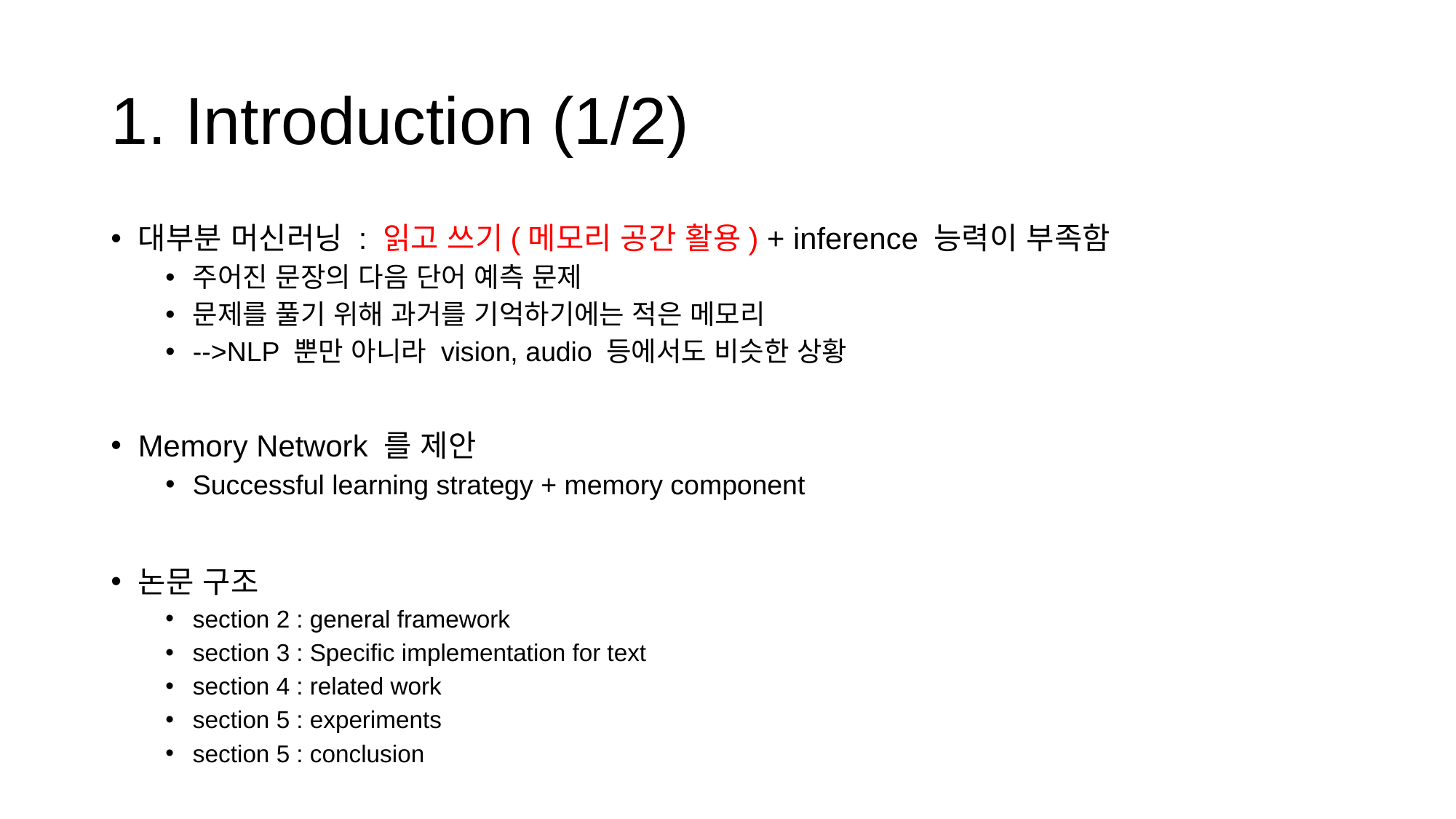

# 1. Introduction (1/2)
대부분 머신러닝 : 읽고 쓰기(메모리 공간 활용) + inference 능력이 부족함
주어진 문장의 다음 단어 예측 문제
문제를 풀기 위해 과거를 기억하기에는 적은 메모리
-->NLP 뿐만 아니라 vision, audio 등에서도 비슷한 상황

Memory Network 를 제안
Successful learning strategy + memory component

논문 구조
section 2 : general framework
section 3 : Specific implementation for text
section 4 : related work
section 5 : experiments
section 5 : conclusion